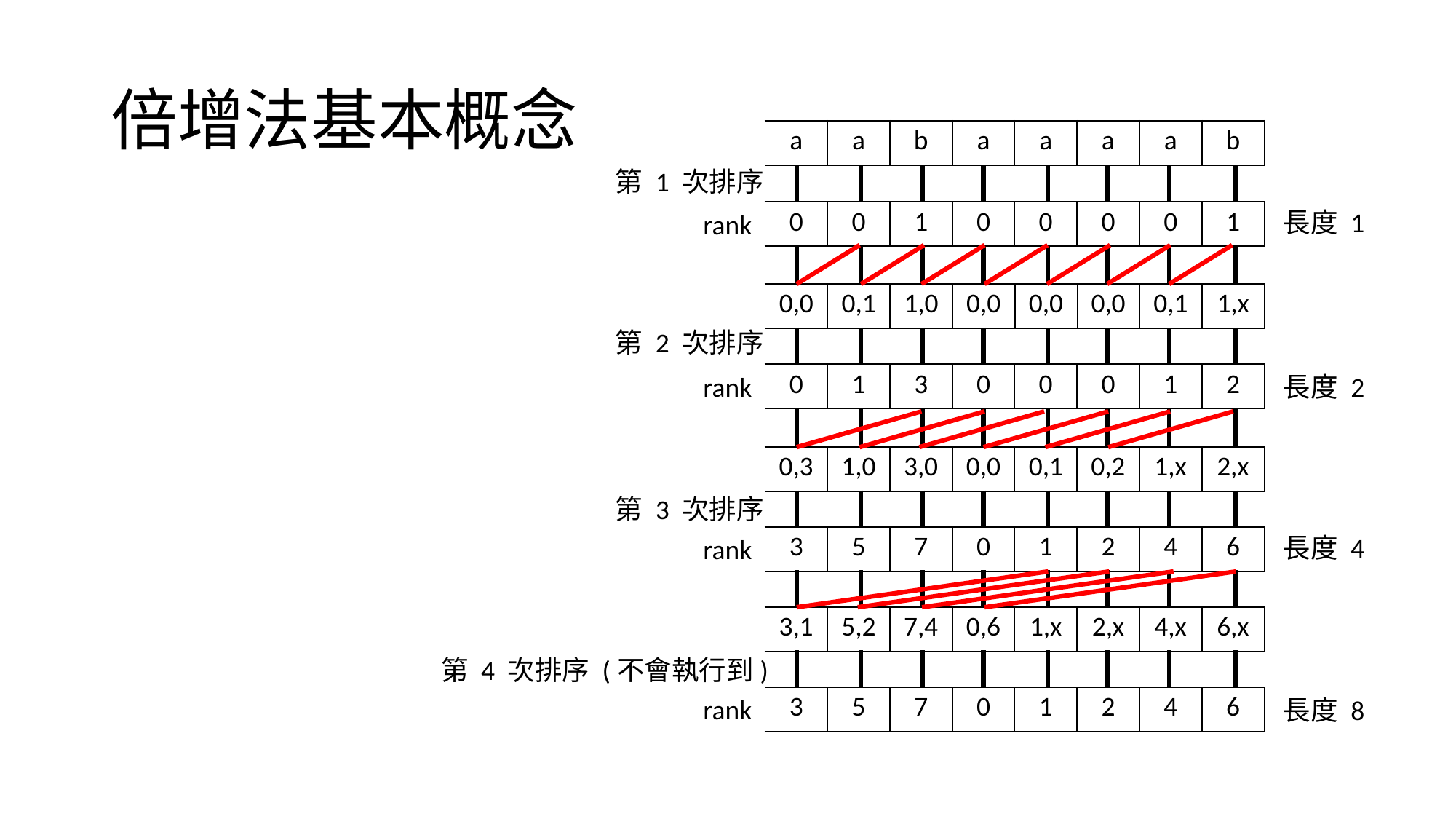

# 倍增法基本概念
| a | a | b | a | a | a | a | b |
| --- | --- | --- | --- | --- | --- | --- | --- |
第 1 次排序
長度 1
| 0 | 0 | 1 | 0 | 0 | 0 | 0 | 1 |
| --- | --- | --- | --- | --- | --- | --- | --- |
rank
| 0,0 | 0,1 | 1,0 | 0,0 | 0,0 | 0,0 | 0,1 | 1,x |
| --- | --- | --- | --- | --- | --- | --- | --- |
第 2 次排序
rank
| 0 | 1 | 3 | 0 | 0 | 0 | 1 | 2 |
| --- | --- | --- | --- | --- | --- | --- | --- |
長度 2
| 0,3 | 1,0 | 3,0 | 0,0 | 0,1 | 0,2 | 1,x | 2,x |
| --- | --- | --- | --- | --- | --- | --- | --- |
第 3 次排序
長度 4
rank
| 3 | 5 | 7 | 0 | 1 | 2 | 4 | 6 |
| --- | --- | --- | --- | --- | --- | --- | --- |
| 3,1 | 5,2 | 7,4 | 0,6 | 1,x | 2,x | 4,x | 6,x |
| --- | --- | --- | --- | --- | --- | --- | --- |
第 4 次排序 (不會執行到)
rank
| 3 | 5 | 7 | 0 | 1 | 2 | 4 | 6 |
| --- | --- | --- | --- | --- | --- | --- | --- |
長度 8